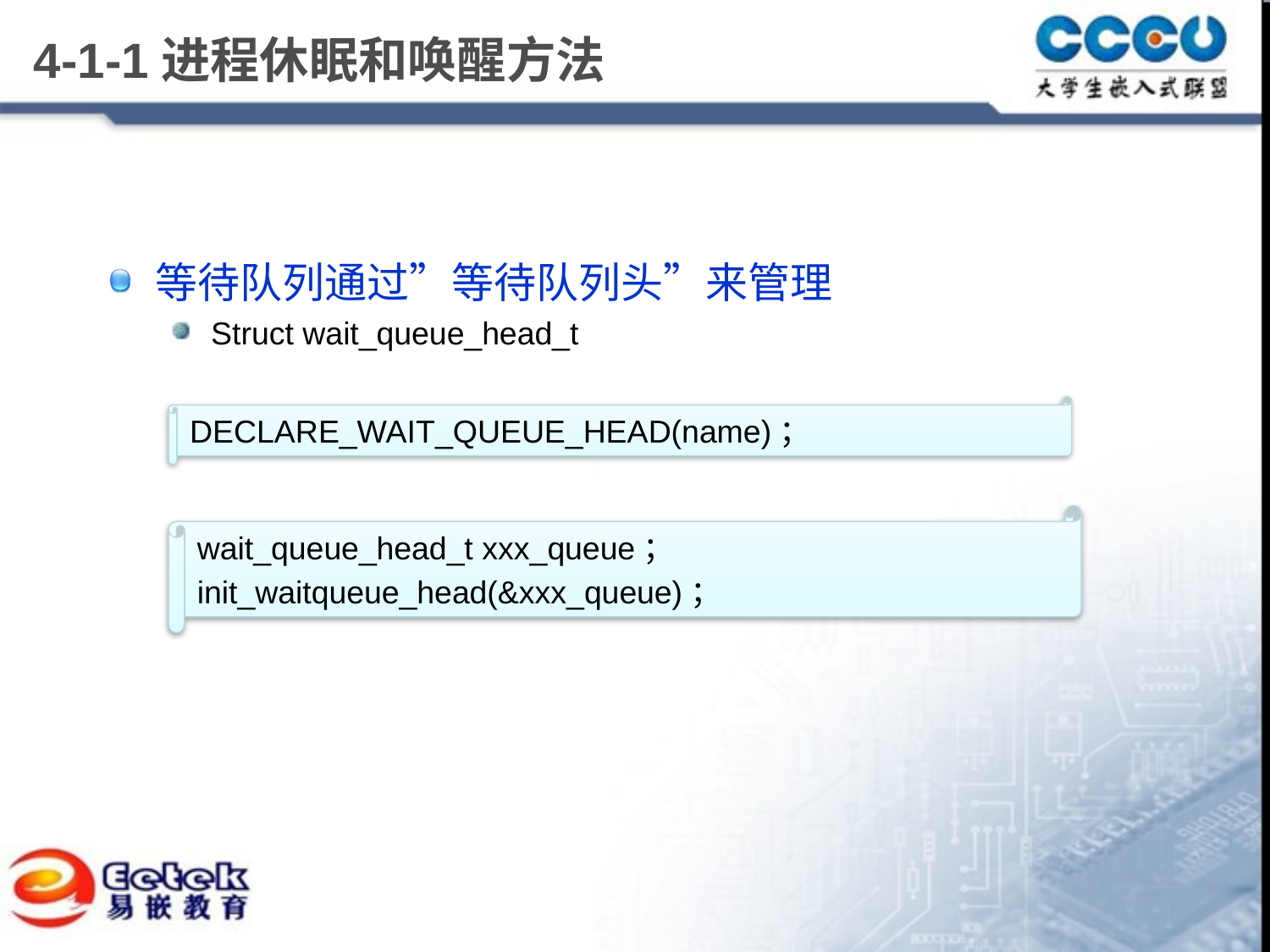

# 4-1-1进程休眠和唤醒方法

等待队列通过”等待队列头”来管理
Struct wait_queue_head_t

DECLARE_WAIT_QUEUE_HEAD(name)；
wait_queue_head_t xxx_queue；
init_waitqueue_head(&xxx_queue)；